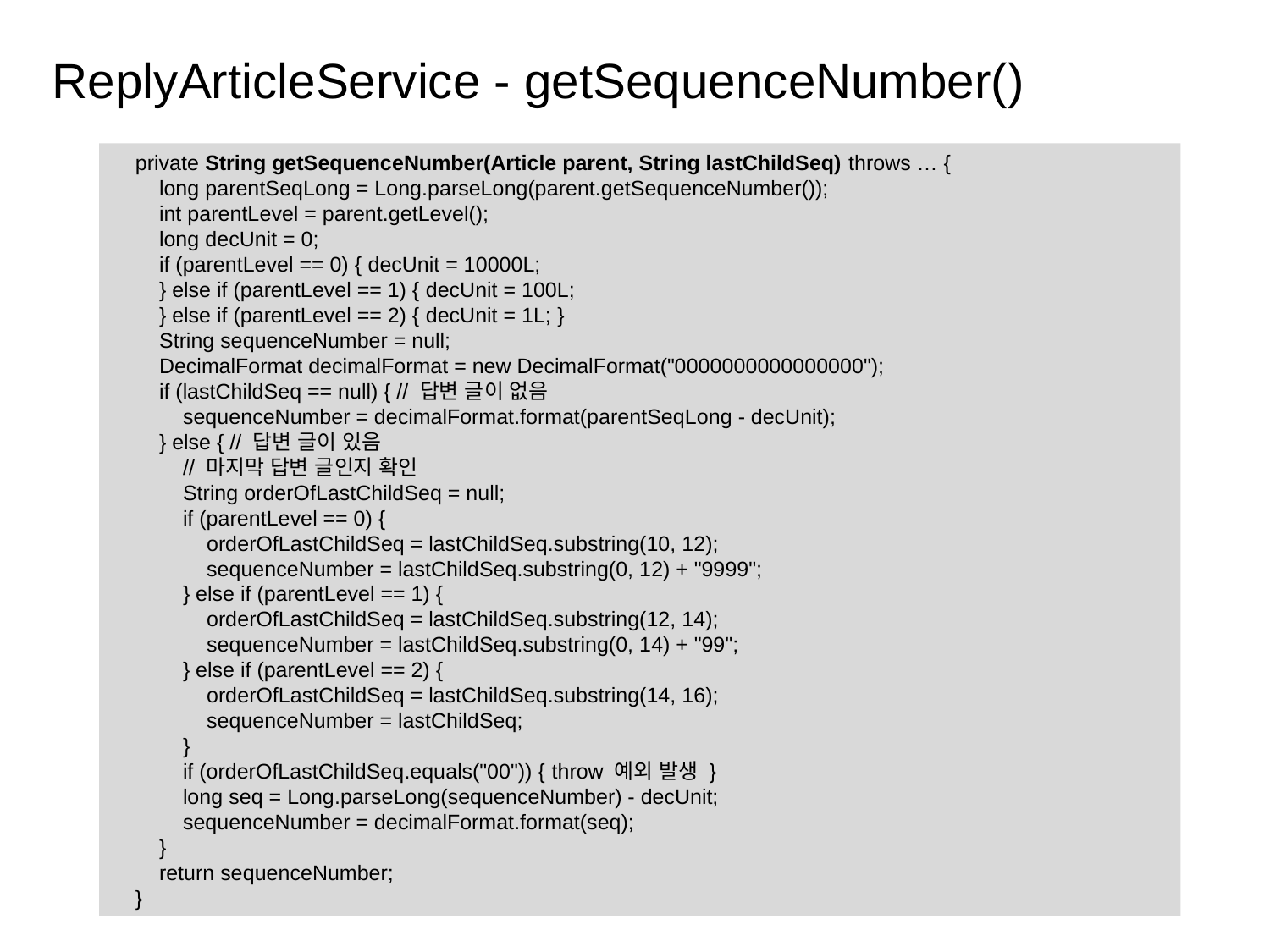

# ReplyArticleService - getSequenceNumber()
    private String getSequenceNumber(Article parent, String lastChildSeq) throws … {
        long parentSeqLong = Long.parseLong(parent.getSequenceNumber());
        int parentLevel = parent.getLevel();
        long decUnit = 0;
        if (parentLevel == 0) { decUnit = 10000L;
        } else if (parentLevel == 1) { decUnit = 100L;
        } else if (parentLevel == 2) { decUnit = 1L; }
        String sequenceNumber = null;
        DecimalFormat decimalFormat = new DecimalFormat("0000000000000000");
        if (lastChildSeq == null) { // 답변 글이 없음
            sequenceNumber = decimalFormat.format(parentSeqLong - decUnit);
        } else { // 답변 글이 있음
            // 마지막 답변 글인지 확인
            String orderOfLastChildSeq = null;
            if (parentLevel == 0) {
                orderOfLastChildSeq = lastChildSeq.substring(10, 12);
                sequenceNumber = lastChildSeq.substring(0, 12) + "9999";
            } else if (parentLevel == 1) {
                orderOfLastChildSeq = lastChildSeq.substring(12, 14);
                sequenceNumber = lastChildSeq.substring(0, 14) + "99";
            } else if (parentLevel == 2) {
                orderOfLastChildSeq = lastChildSeq.substring(14, 16);
                sequenceNumber = lastChildSeq;
            }
            if (orderOfLastChildSeq.equals("00")) { throw 예외 발생 }
            long seq = Long.parseLong(sequenceNumber) - decUnit;
            sequenceNumber = decimalFormat.format(seq);
        }
        return sequenceNumber;
    }